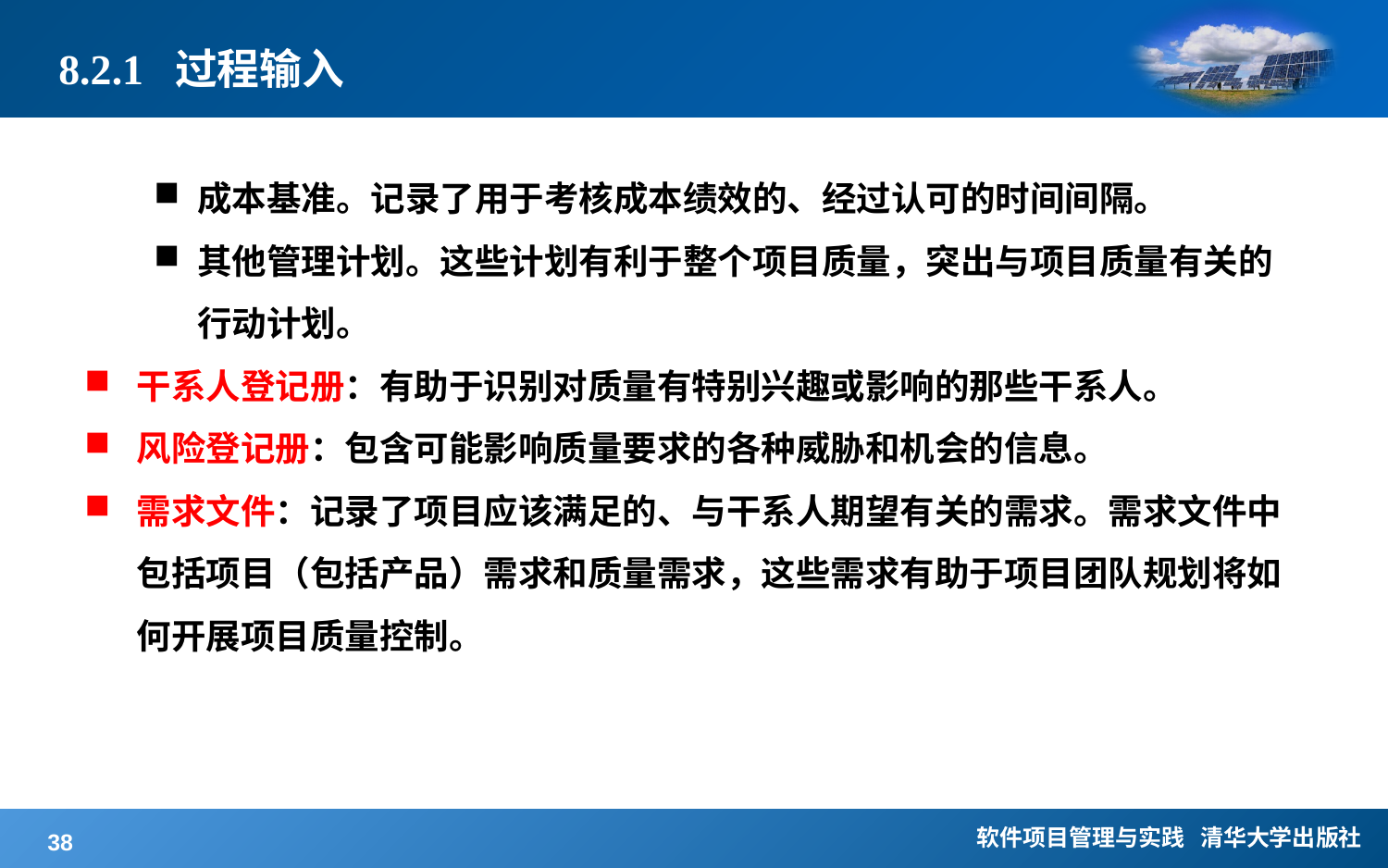

# 8.2.1  过程输入
成本基准。记录了用于考核成本绩效的、经过认可的时间间隔。
其他管理计划。这些计划有利于整个项目质量，突出与项目质量有关的行动计划。
干系人登记册：有助于识别对质量有特别兴趣或影响的那些干系人。
风险登记册：包含可能影响质量要求的各种威胁和机会的信息。
需求文件：记录了项目应该满足的、与干系人期望有关的需求。需求文件中包括项目（包括产品）需求和质量需求，这些需求有助于项目团队规划将如何开展项目质量控制。